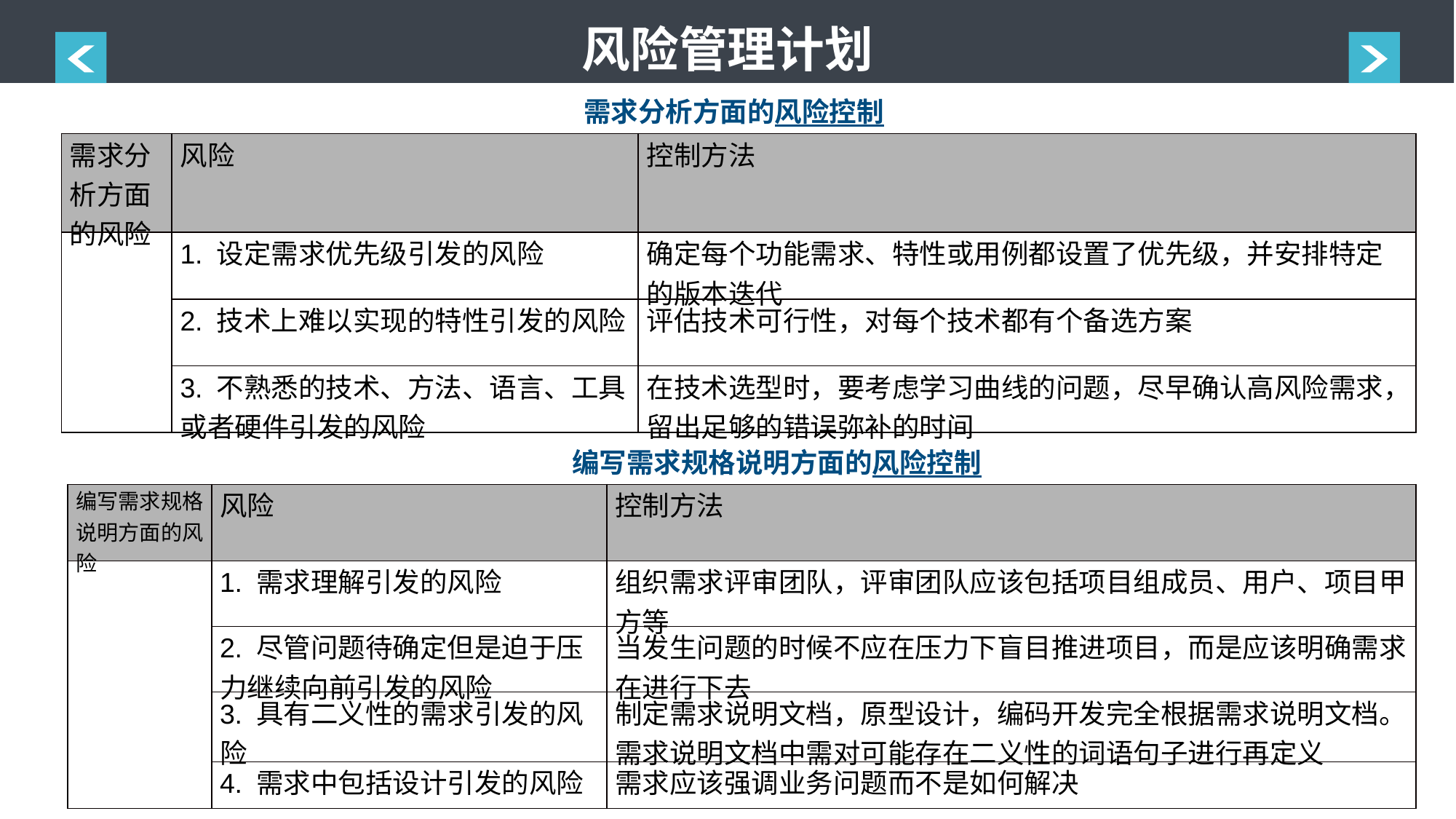

风险管理计划

需求分析方面的风险控制
| 需求分析方面的风险 | 风险 | 控制方法 |
| --- | --- | --- |
|  | 1. 设定需求优先级引发的风险 | 确定每个功能需求、特性或用例都设置了优先级，并安排特定的版本迭代 |
|  | 2. 技术上难以实现的特性引发的风险 | 评估技术可行性，对每个技术都有个备选方案 |
|  | 3. 不熟悉的技术、方法、语言、工具或者硬件引发的风险 | 在技术选型时，要考虑学习曲线的问题，尽早确认高风险需求，留出足够的错误弥补的时间 |
编写需求规格说明方面的风险控制
| 编写需求规格说明方面的风险 | 风险 | 控制方法 |
| --- | --- | --- |
|  | 1. 需求理解引发的风险 | 组织需求评审团队，评审团队应该包括项目组成员、用户、项目甲方等 |
|  | 2. 尽管问题待确定但是迫于压力继续向前引发的风险 | 当发生问题的时候不应在压力下盲目推进项目，而是应该明确需求在进行下去 |
|  | 3. 具有二义性的需求引发的风险 | 制定需求说明文档，原型设计，编码开发完全根据需求说明文档。需求说明文档中需对可能存在二义性的词语句子进行再定义 |
|  | 4. 需求中包括设计引发的风险 | 需求应该强调业务问题而不是如何解决 |